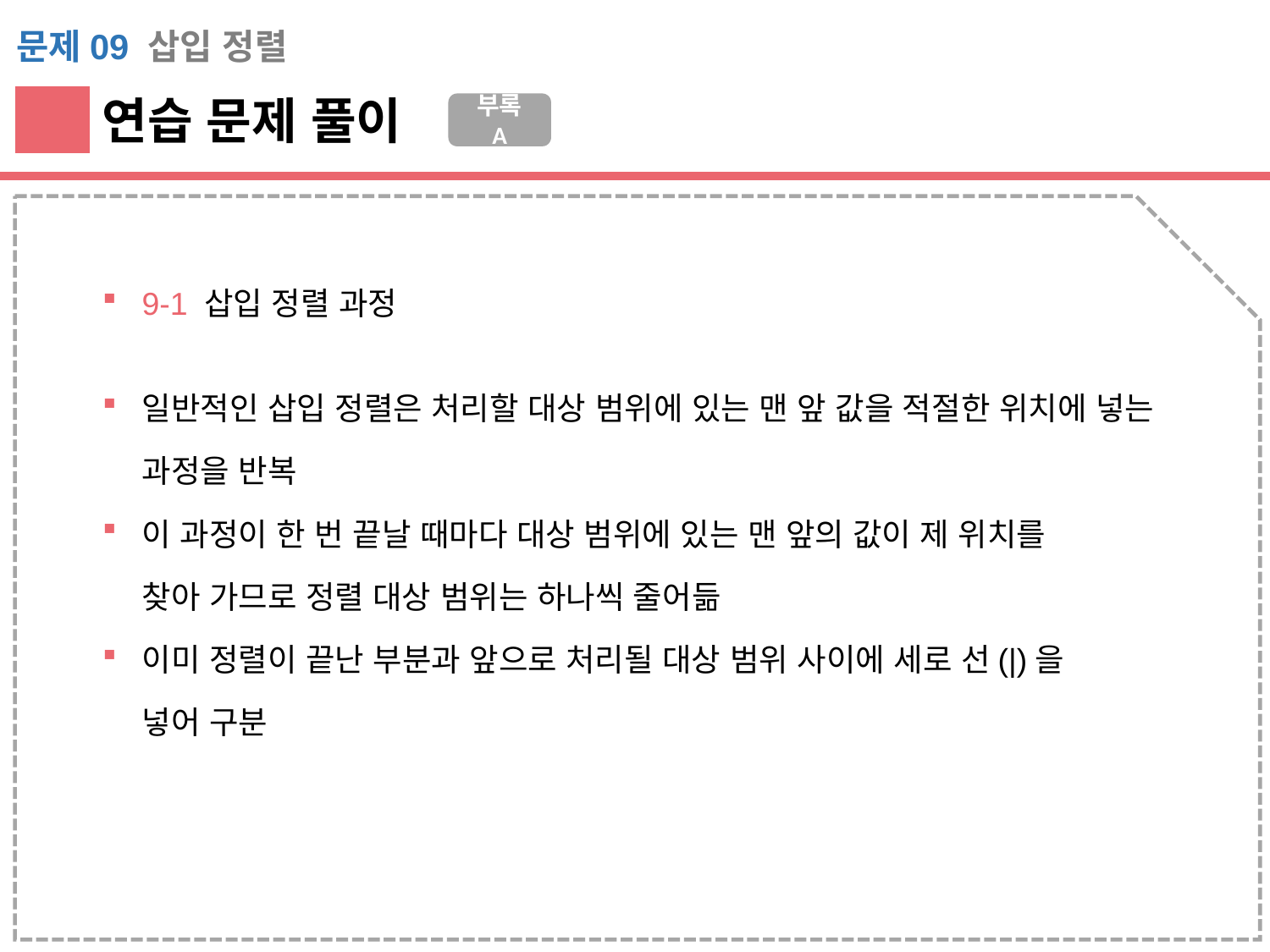

문제09 삽입 정렬
연습 문제 풀이

부록 A

9-1 삽입 정렬 과정

일반적인 삽입 정렬은 처리할 대상 범위에 있는 맨 앞 값을 적절한 위치에 넣는 과정을 반복
이 과정이 한 번 끝날 때마다 대상 범위에 있는 맨 앞의 값이 제 위치를
찾아 가므로 정렬 대상 범위는 하나씩 줄어듦
이미 정렬이 끝난 부분과 앞으로 처리될 대상 범위 사이에 세로 선(|)을
넣어 구분